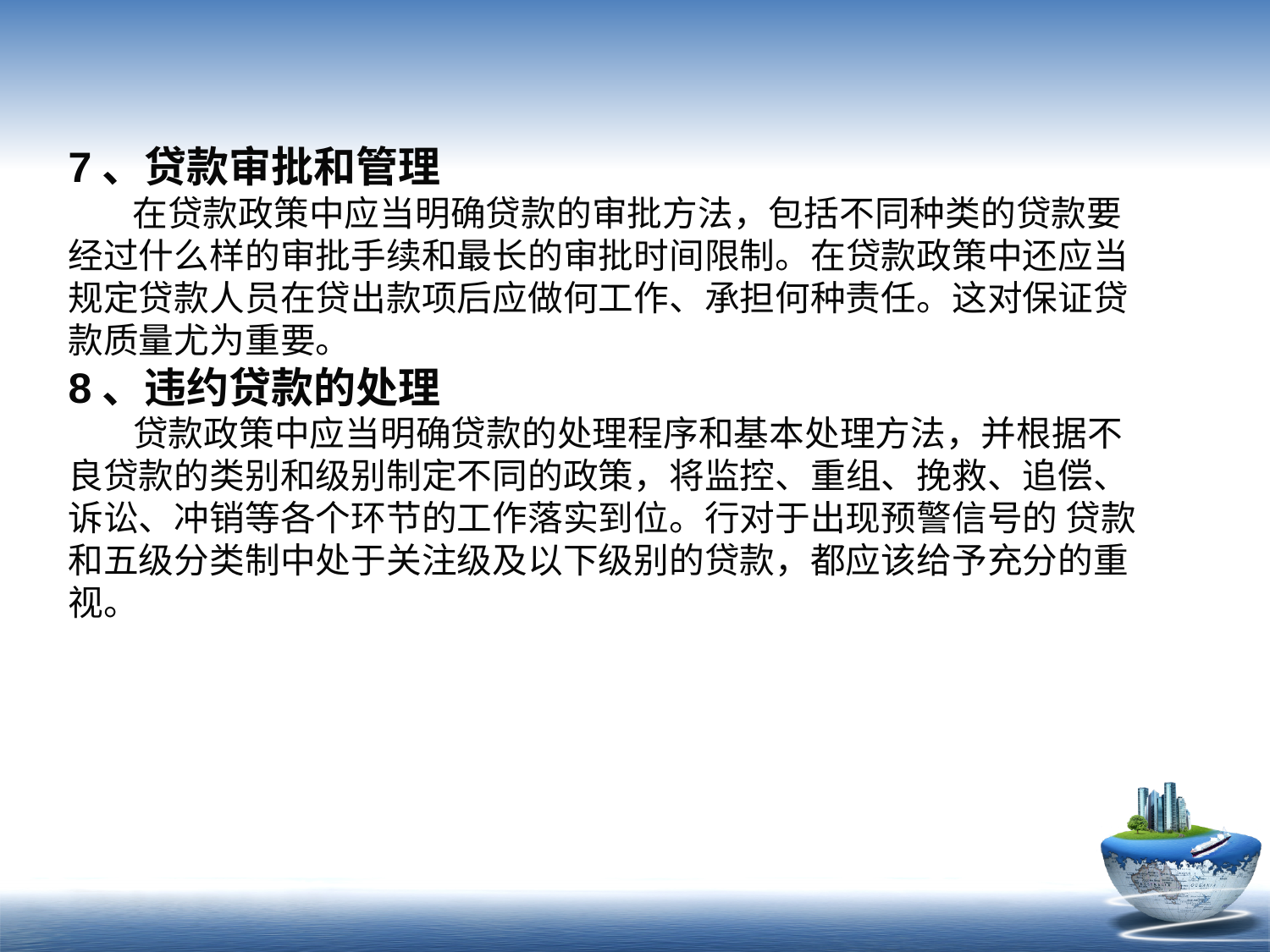

7、贷款审批和管理
       在贷款政策中应当明确贷款的审批方法，包括不同种类的贷款要经过什么样的审批手续和最长的审批时间限制。在贷款政策中还应当规定贷款人员在贷出款项后应做何工作、承担何种责任。这对保证贷款质量尤为重要。
8、违约贷款的处理
       贷款政策中应当明确贷款的处理程序和基本处理方法，并根据不良贷款的类别和级别制定不同的政策，将监控、重组、挽救、追偿、诉讼、冲销等各个环节的工作落实到位。行对于出现预警信号的 贷款和五级分类制中处于关注级及以下级别的贷款，都应该给予充分的重视。